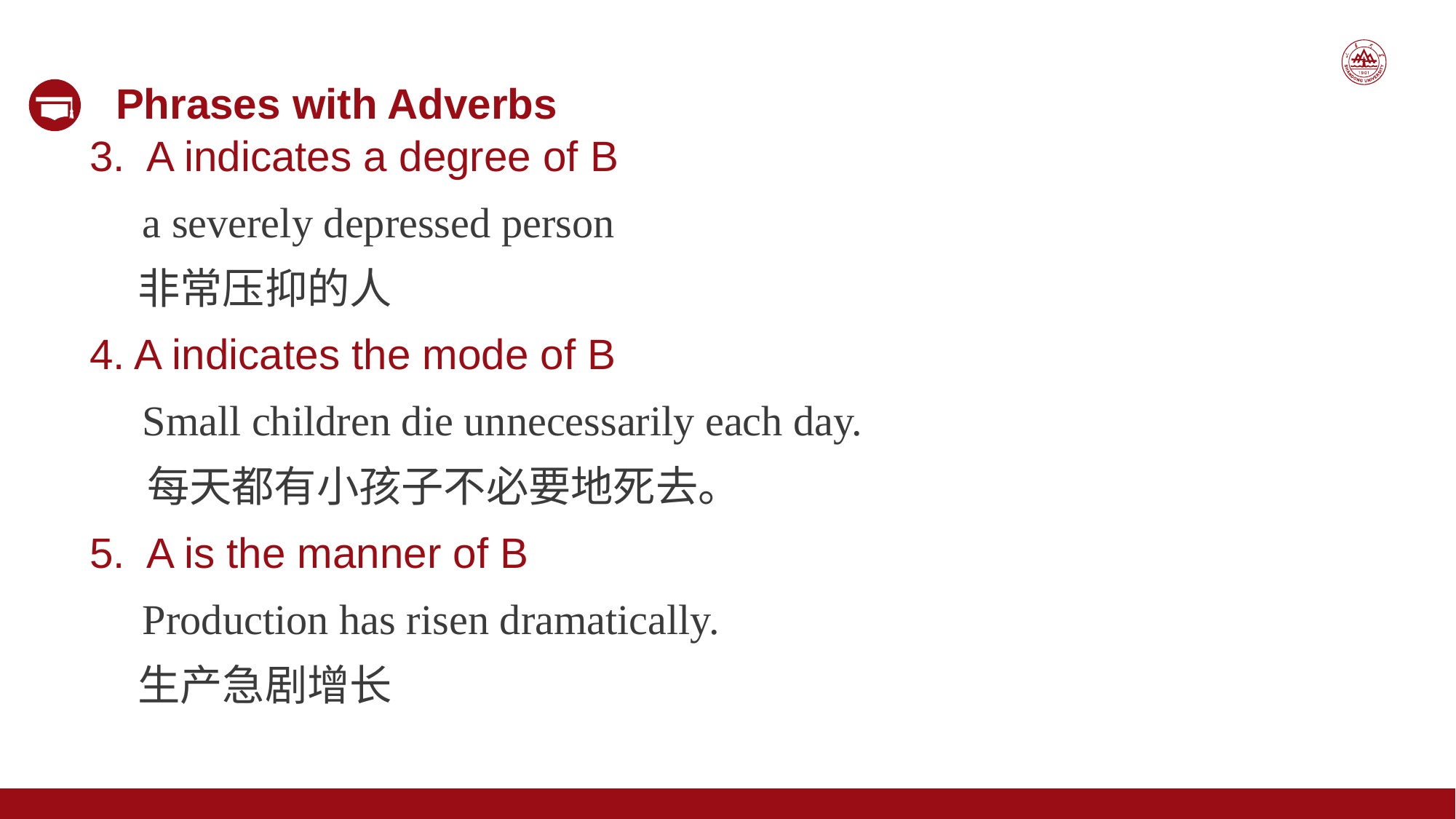

Phrases with Adverbs
3.  A indicates a degree of B
     a severely depressed person
    非常压抑的人
4. A indicates the mode of B
     Small children die unnecessarily each day.
     每天都有小孩子不必要地死去。
5.  A is the manner of B
     Production has risen dramatically.
    生产急剧增长